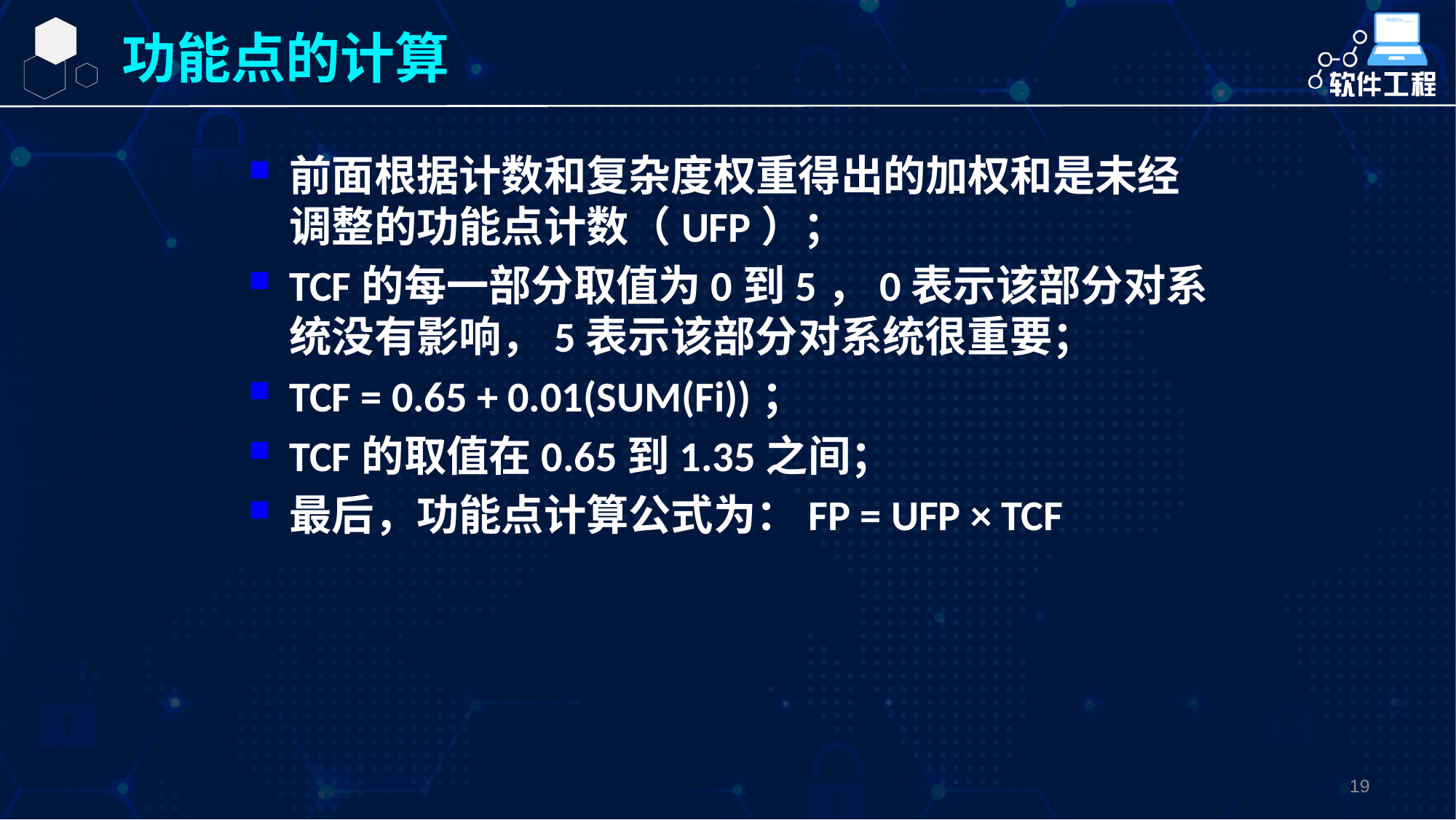

19
功能点的计算
前面根据计数和复杂度权重得出的加权和是未经调整的功能点计数（UFP）；
TCF的每一部分取值为0到5，0表示该部分对系统没有影响，5表示该部分对系统很重要；
TCF = 0.65 + 0.01(SUM(Fi))；
TCF的取值在0.65到1.35之间；
最后，功能点计算公式为：FP = UFP × TCF